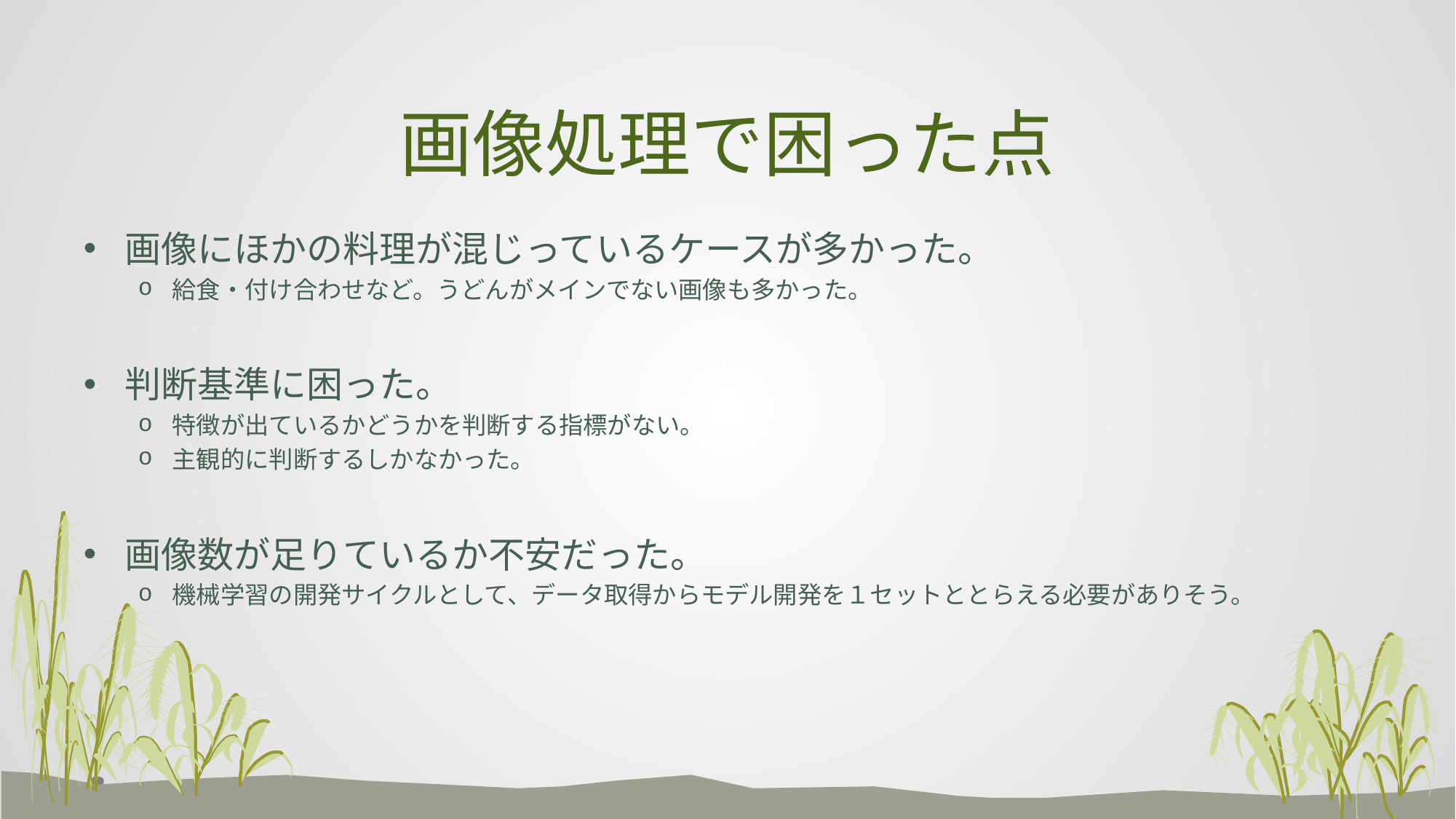

# 画像処理で困った点
画像にほかの料理が混じっているケースが多かった。
給食・付け合わせなど。うどんがメインでない画像も多かった。

判断基準に困った。
特徴が出ているかどうかを判断する指標がない。
主観的に判断するしかなかった。

画像数が足りているか不安だった。
機械学習の開発サイクルとして、データ取得からモデル開発を１セットととらえる必要がありそう。